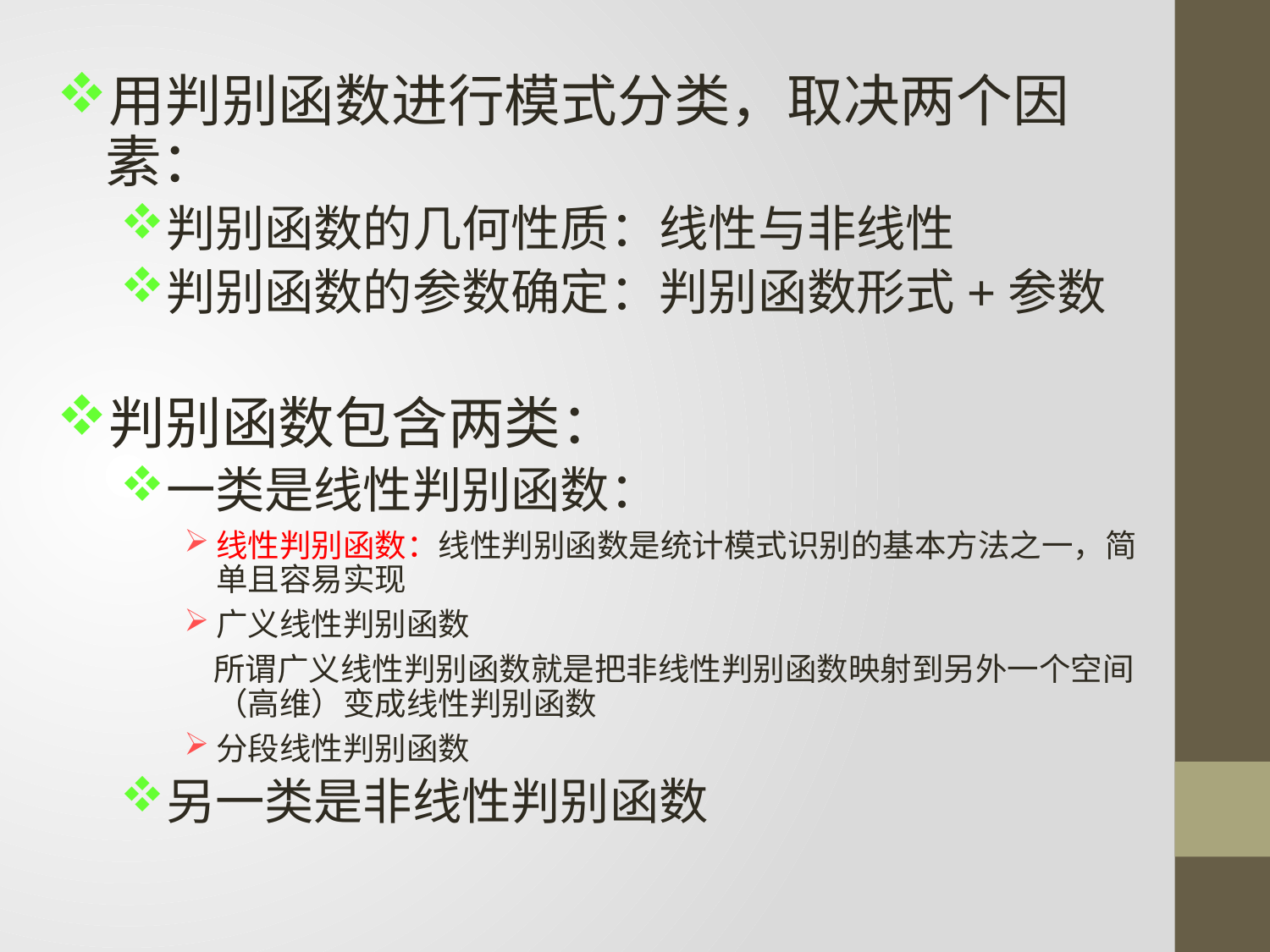

用判别函数进行模式分类，取决两个因素：
判别函数的几何性质：线性与非线性
判别函数的参数确定：判别函数形式+参数

判别函数包含两类：
一类是线性判别函数：
线性判别函数：线性判别函数是统计模式识别的基本方法之一，简单且容易实现
广义线性判别函数
   所谓广义线性判别函数就是把非线性判别函数映射到另外一个空间（高维）变成线性判别函数
分段线性判别函数
另一类是非线性判别函数